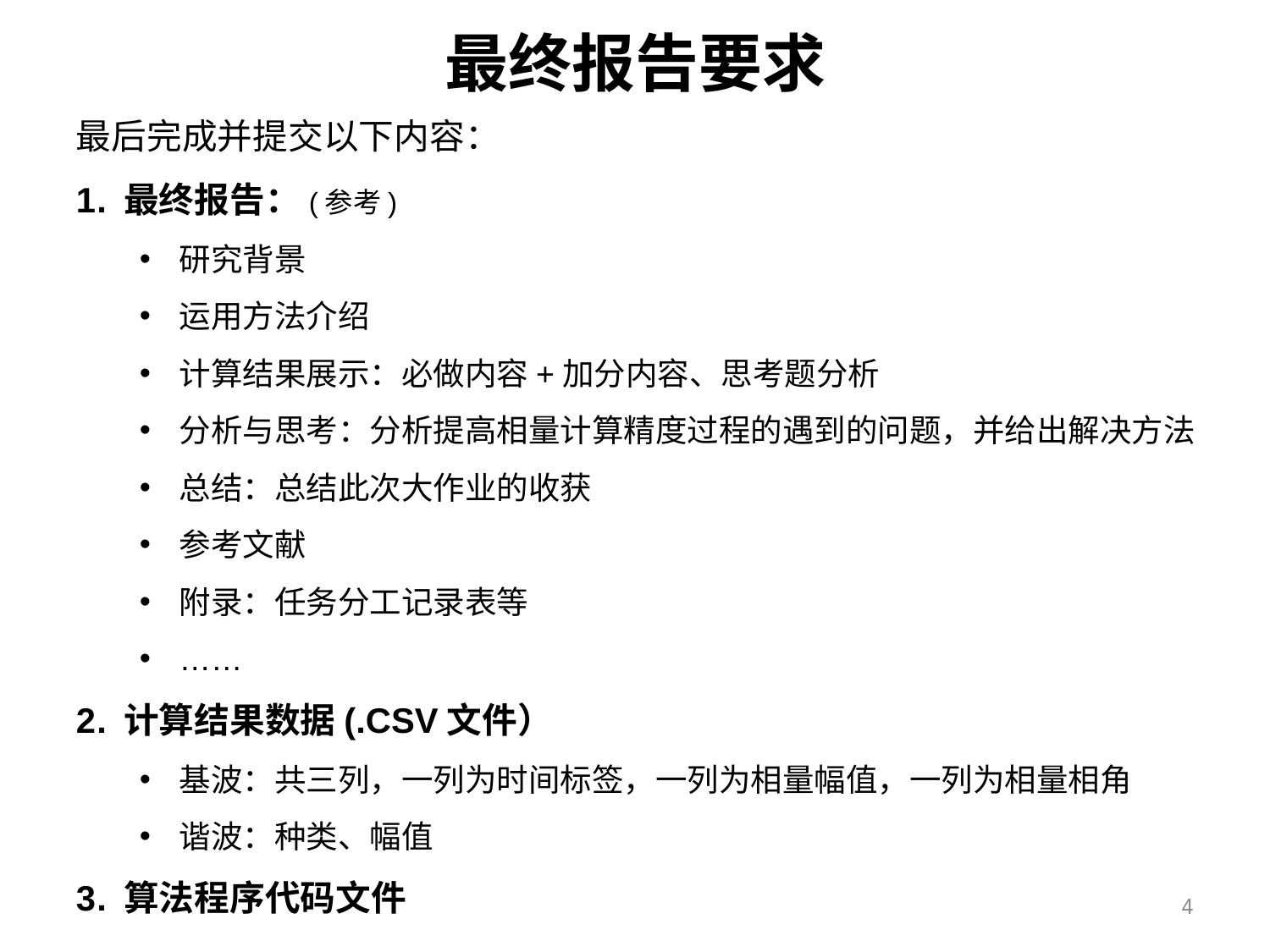

# 最终报告要求
最后完成并提交以下内容：
最终报告：(参考)
研究背景
运用方法介绍
计算结果展示：必做内容+加分内容、思考题分析
分析与思考：分析提高相量计算精度过程的遇到的问题，并给出解决方法
总结：总结此次大作业的收获
参考文献
附录：任务分工记录表等
……
计算结果数据(.CSV文件）
基波：共三列，一列为时间标签，一列为相量幅值，一列为相量相角
谐波：种类、幅值
算法程序代码文件
4